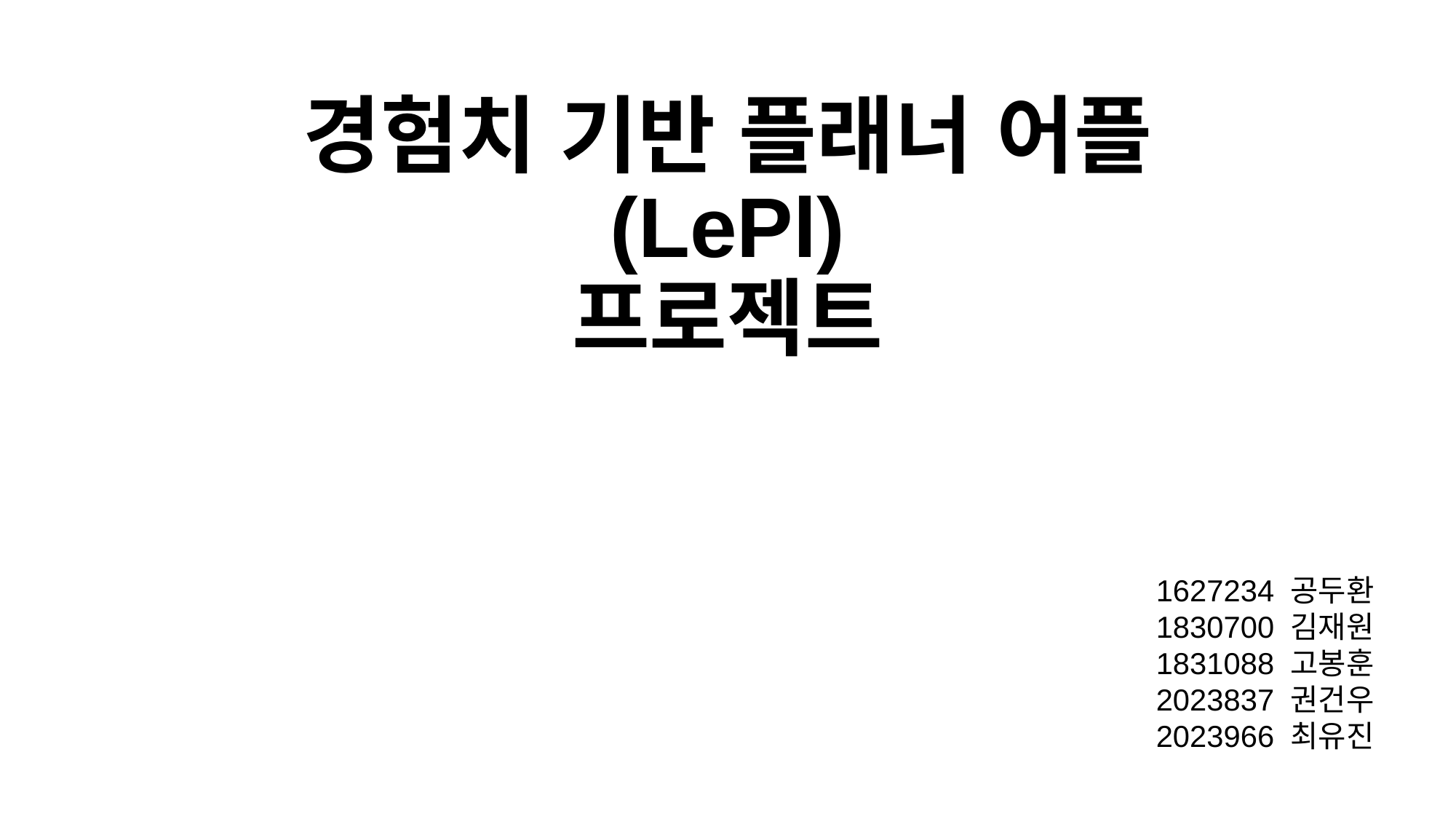

# 경험치 기반 플래너 어플 (LePl) 프로젝트
1627234 공두환
1830700 김재원
1831088 고봉훈
2023837 권건우
2023966 최유진